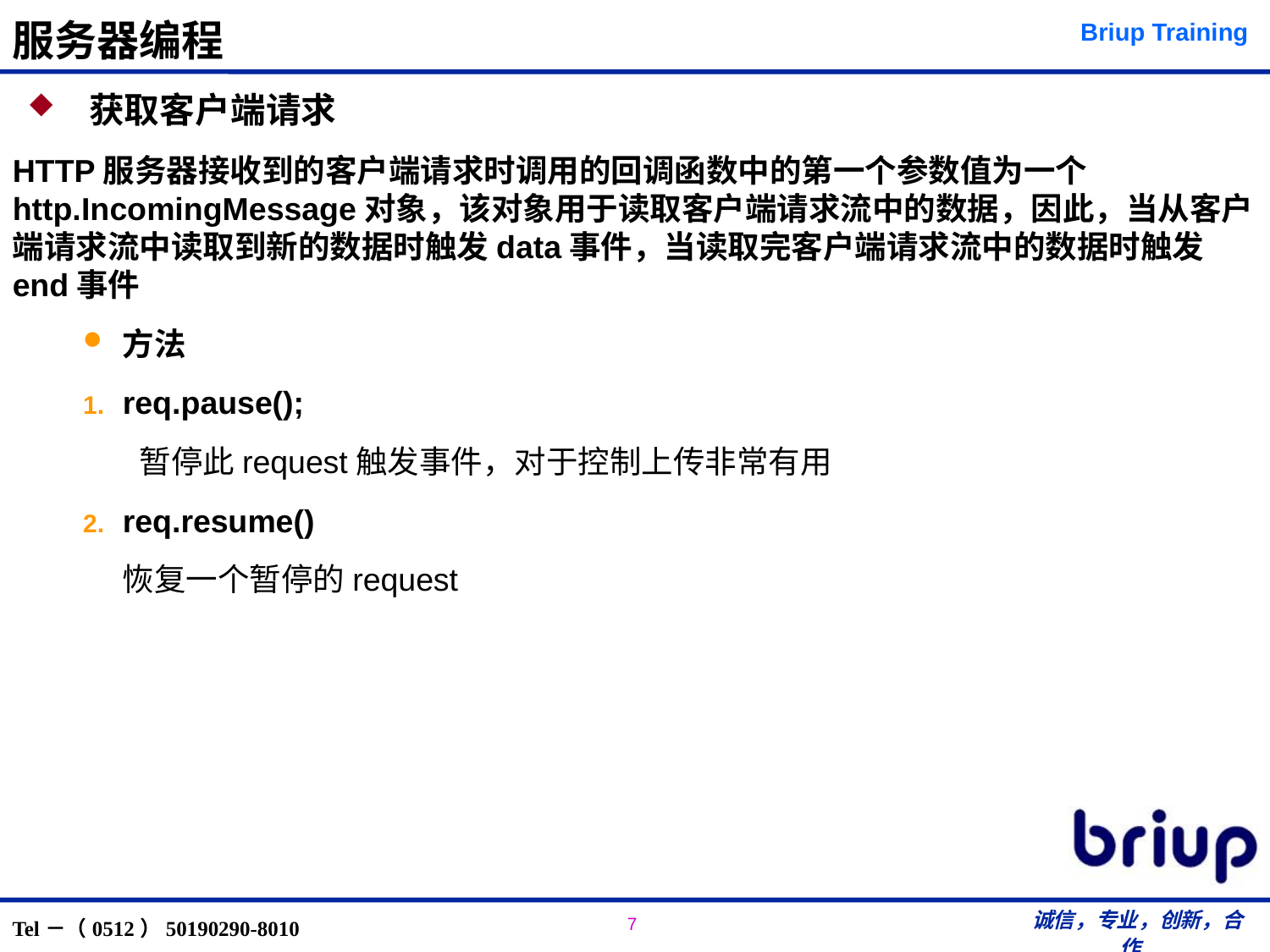

# 服务器编程
 获取客户端请求
HTTP服务器接收到的客户端请求时调用的回调函数中的第一个参数值为一个http.IncomingMessage对象，该对象用于读取客户端请求流中的数据，因此，当从客户端请求流中读取到新的数据时触发data事件，当读取完客户端请求流中的数据时触发end事件
方法
req.pause();
	暂停此request触发事件，对于控制上传非常有用
req.resume()
	恢复一个暂停的request